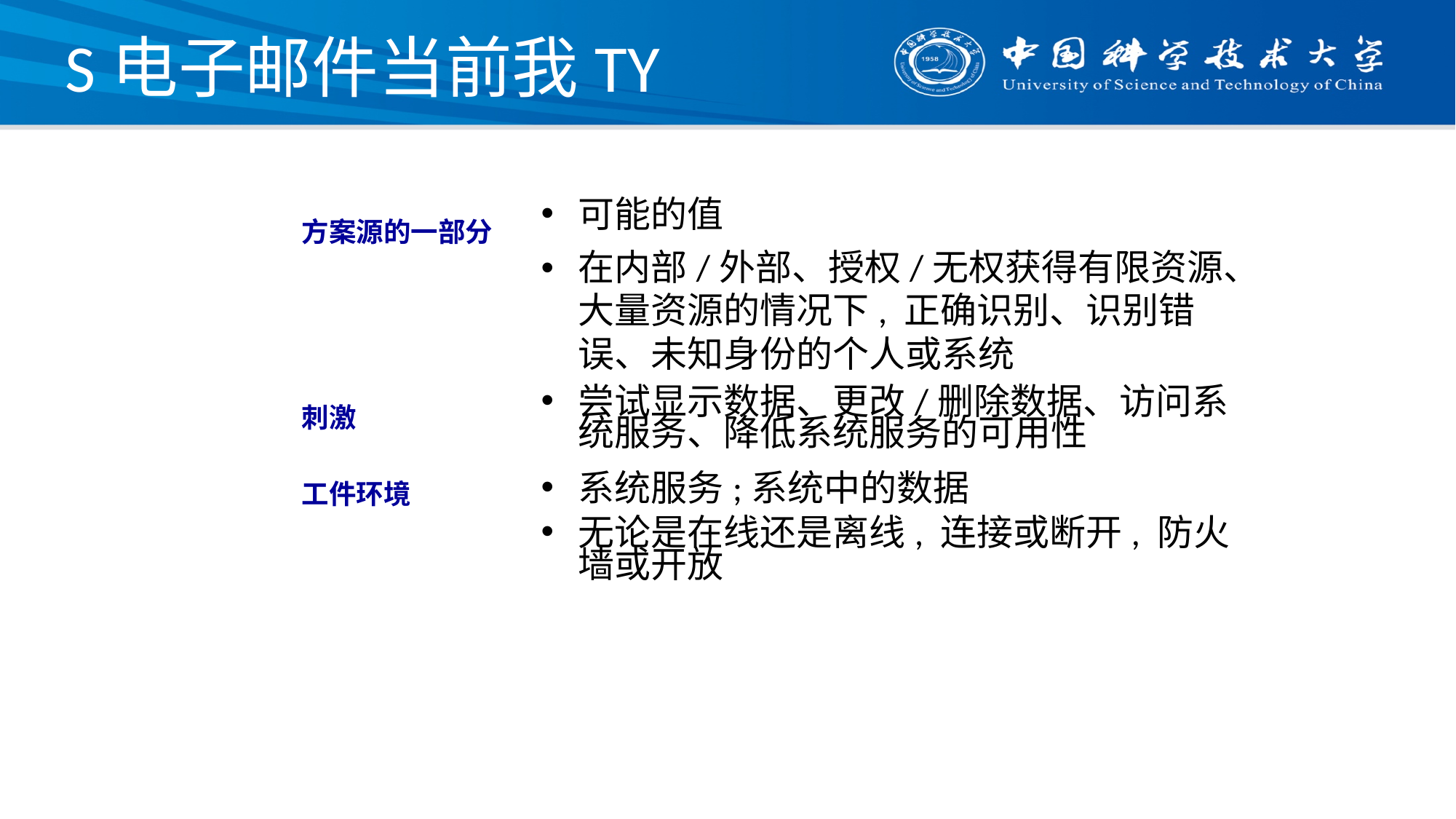

# S电子邮件当前我TY
可能的值
在内部/外部、授权/无权获得有限资源、大量资源的情况下, 正确识别、识别错误、未知身份的个人或系统
尝试显示数据、更改/删除数据、访问系统服务、降低系统服务的可用性
系统服务;系统中的数据
无论是在线还是离线, 连接或断开, 防火墙或开放
方案源的一部分
刺激
工件环境